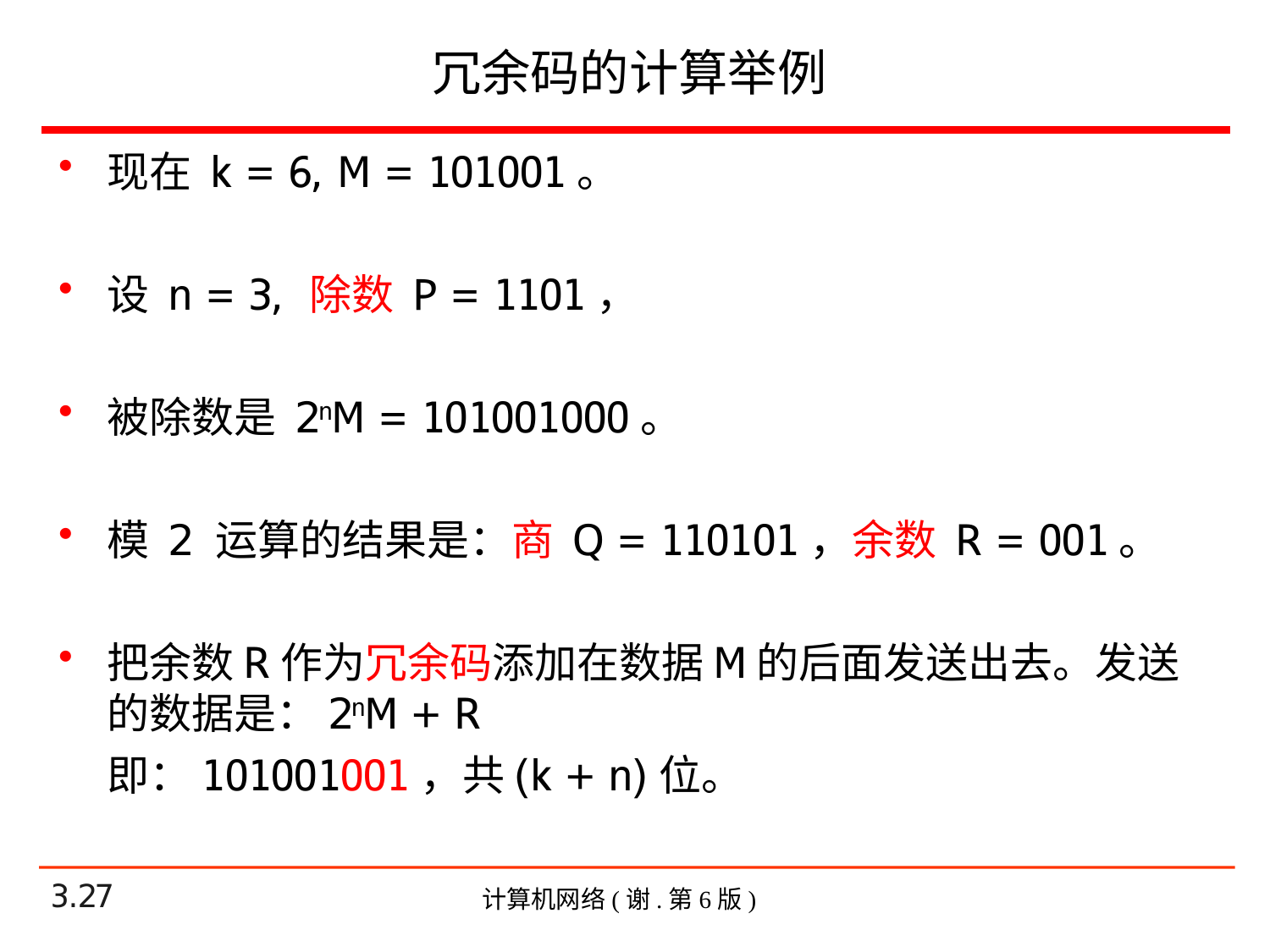

# 冗余码的计算举例
现在 k = 6, M = 101001。

设 n = 3, 除数 P = 1101，

被除数是 2nM = 101001000。

模 2 运算的结果是：商 Q = 110101，余数 R = 001。

把余数R作为冗余码添加在数据M的后面发送出去。发送的数据是：2nM + R
    即：101001001，共(k + n)位。